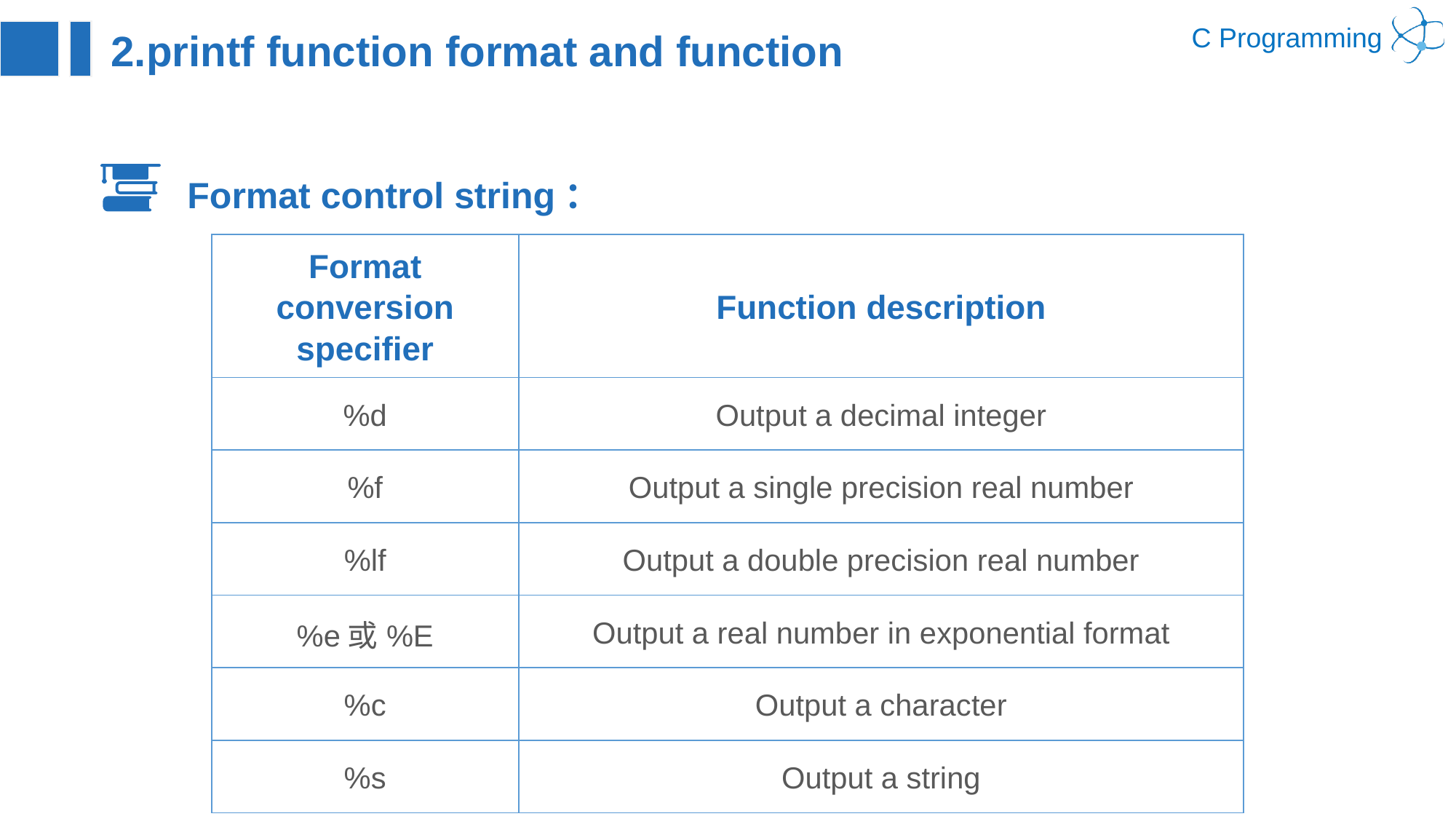

2.printf function format and function

Format control string：

| Format conversion specifier | Function description |
| --- | --- |
| %d | Output a decimal integer |
| %f | Output a single precision real number |
| %lf | Output a double precision real number |
| %e或%E | Output a real number in exponential format |
| %c | Output a character |
| %s | Output a string |